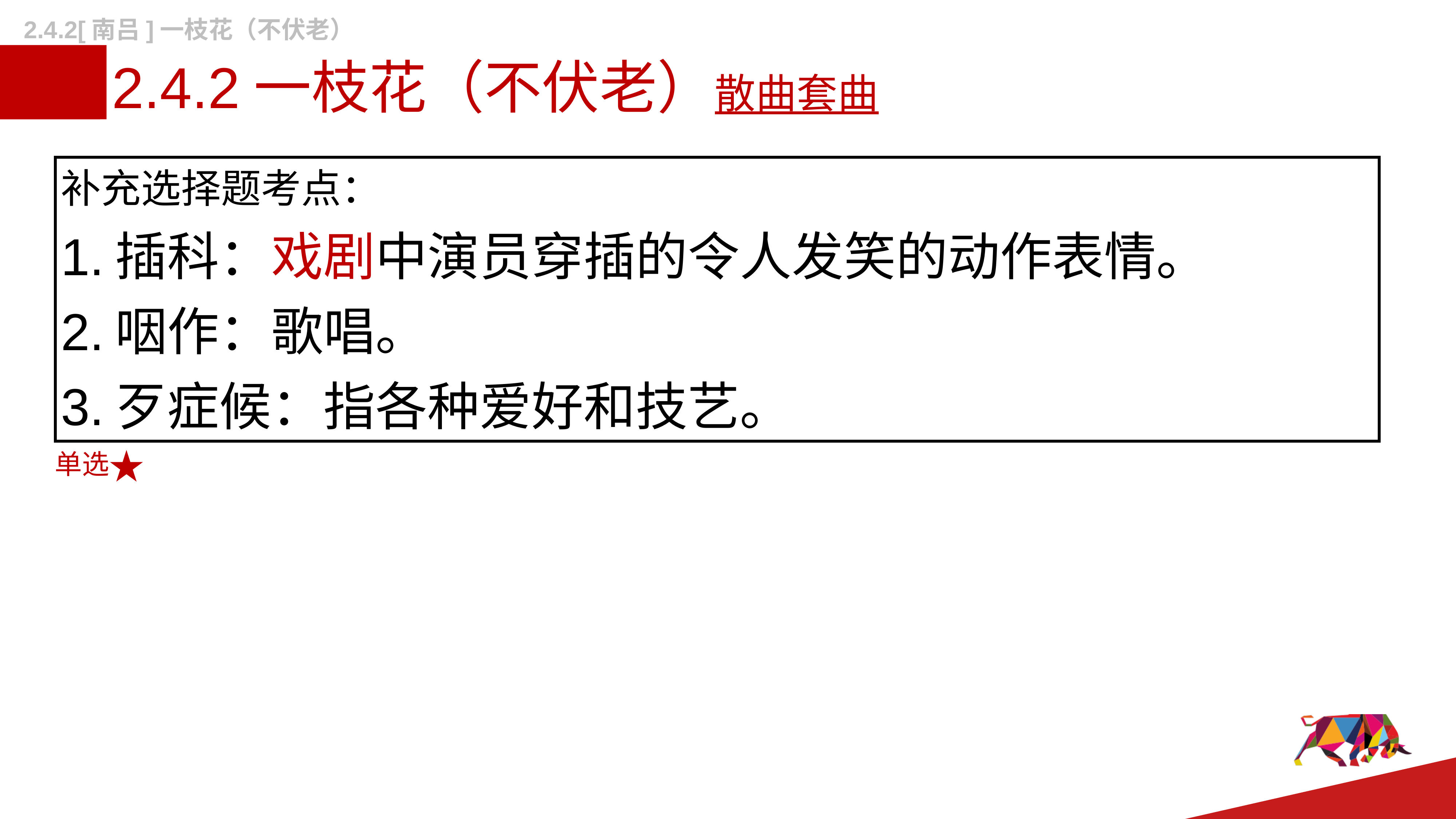

2.4.2[南吕]一枝花（不伏老）
# 2.4.2一枝花（不伏老）散曲套曲
补充选择题考点：
1.插科：戏剧中演员穿插的令人发笑的动作表情。
2.咽作：歌唱。
3.歹症候：指各种爱好和技艺。
单选